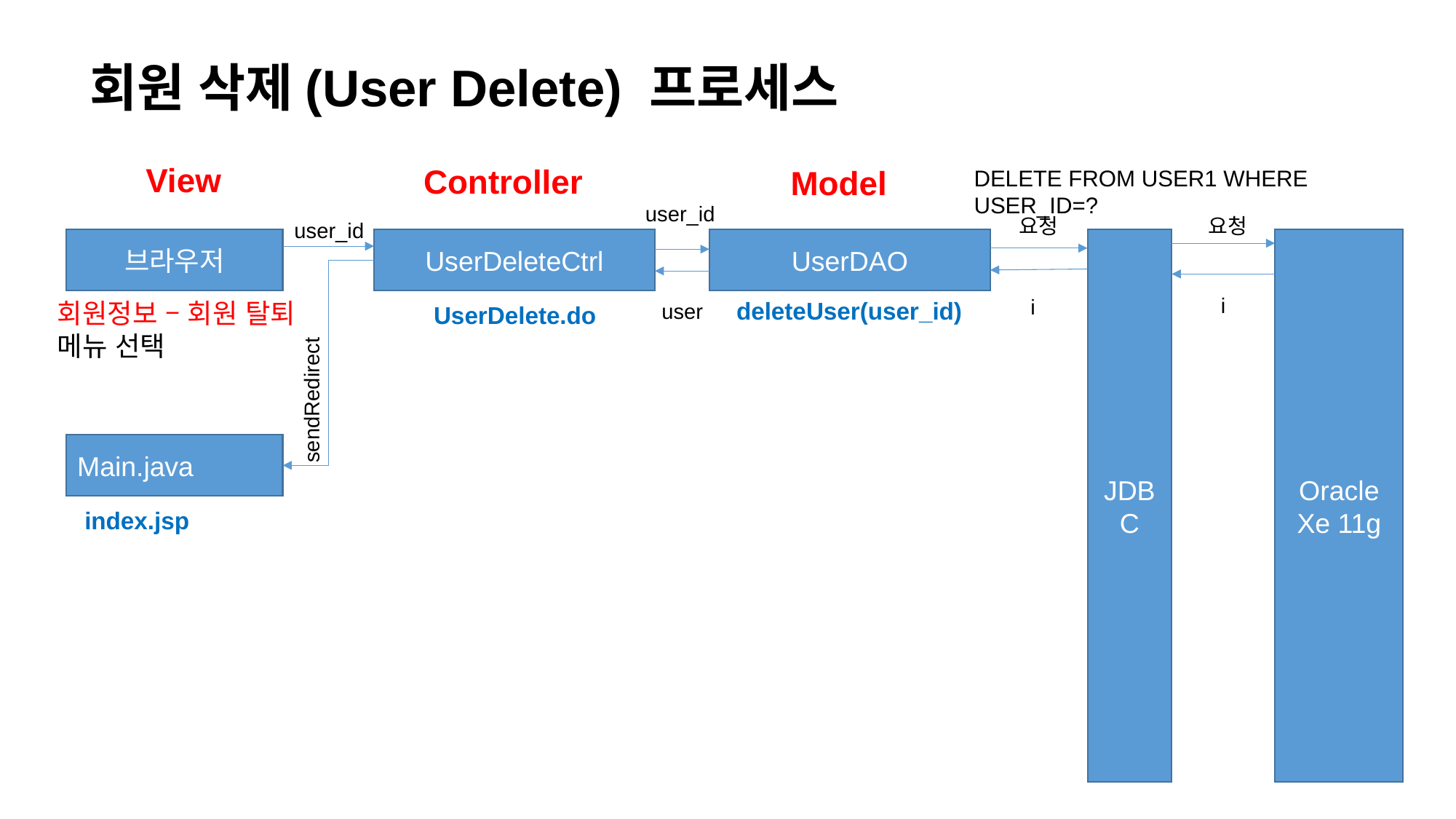

회원 삭제(User Delete) 프로세스
View
Controller
Model
DELETE FROM USER1 WHERE USER_ID=?
user_id
요청
요청
user_id
JDBC
Oracle
Xe 11g
브라우저
UserDeleteCtrl
UserDAO
i
i
deleteUser(user_id)
회원정보 – 회원 탈퇴
메뉴 선택
user
UserDelete.do
sendRedirect
Main.java
index.jsp